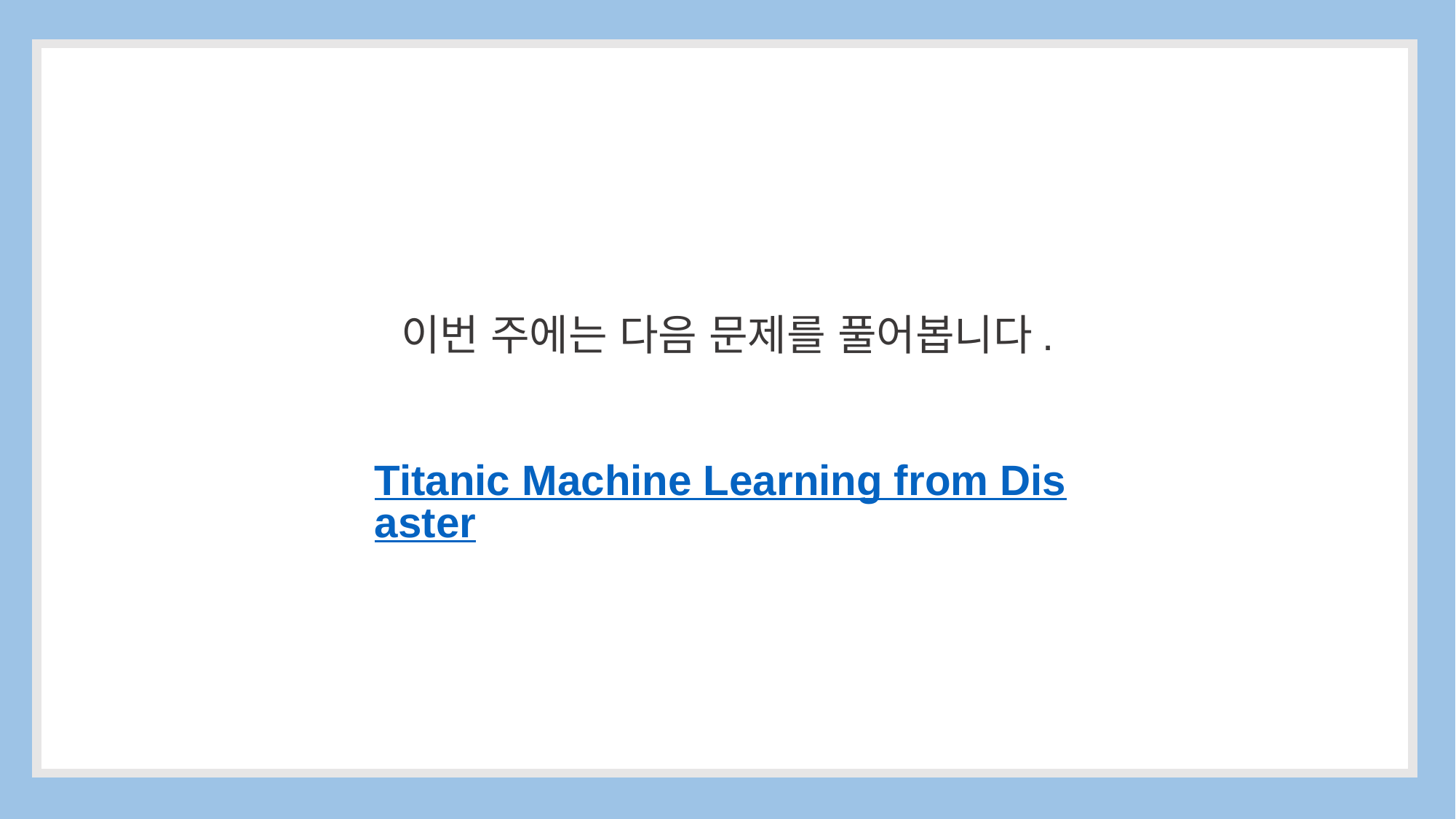

이번 주에는 다음 문제를 풀어봅니다.

Titanic Machine Learning from Disaster